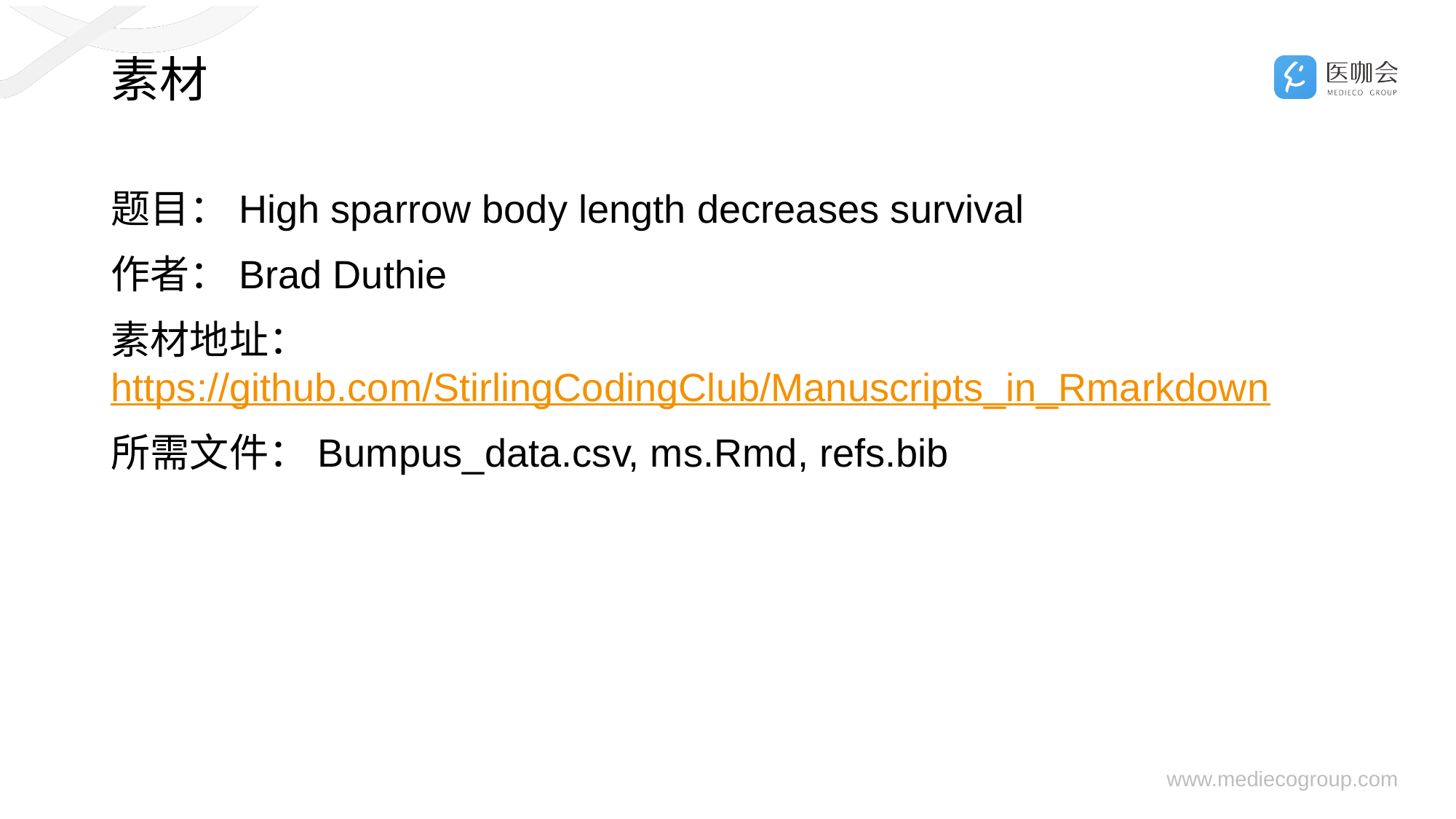

# 素材
题目：High sparrow body length decreases survival
作者：Brad Duthie
素材地址：https://github.com/StirlingCodingClub/Manuscripts_in_Rmarkdown
所需文件：Bumpus_data.csv, ms.Rmd, refs.bib